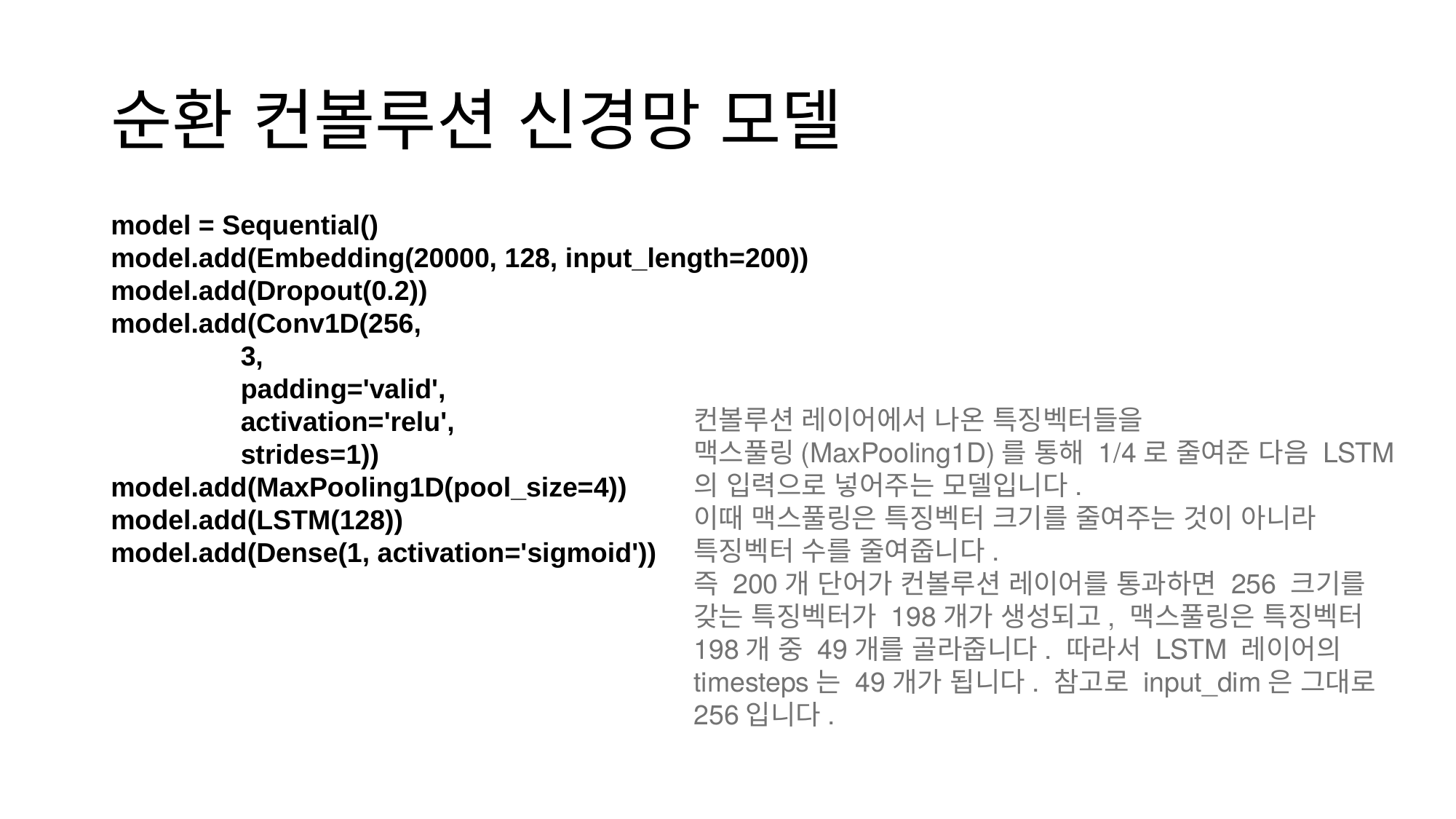

# 순환 컨볼루션 신경망 모델
model = Sequential()
model.add(Embedding(20000, 128, input_length=200))
model.add(Dropout(0.2))
model.add(Conv1D(256,
                 3,
                 padding='valid',
                 activation='relu',
                 strides=1))
model.add(MaxPooling1D(pool_size=4))
model.add(LSTM(128))
model.add(Dense(1, activation='sigmoid'))
컨볼루션 레이어에서 나온 특징벡터들을
맥스풀링(MaxPooling1D)를 통해 1/4로 줄여준 다음 LSTM의 입력으로 넣어주는 모델입니다.
이때 맥스풀링은 특징벡터 크기를 줄여주는 것이 아니라 특징벡터 수를 줄여줍니다.
즉 200개 단어가 컨볼루션 레이어를 통과하면 256 크기를 갖는 특징벡터가 198개가 생성되고, 맥스풀링은 특징벡터 198개 중 49개를 골라줍니다. 따라서 LSTM 레이어의 timesteps는 49개가 됩니다. 참고로 input_dim은 그대로 256입니다.